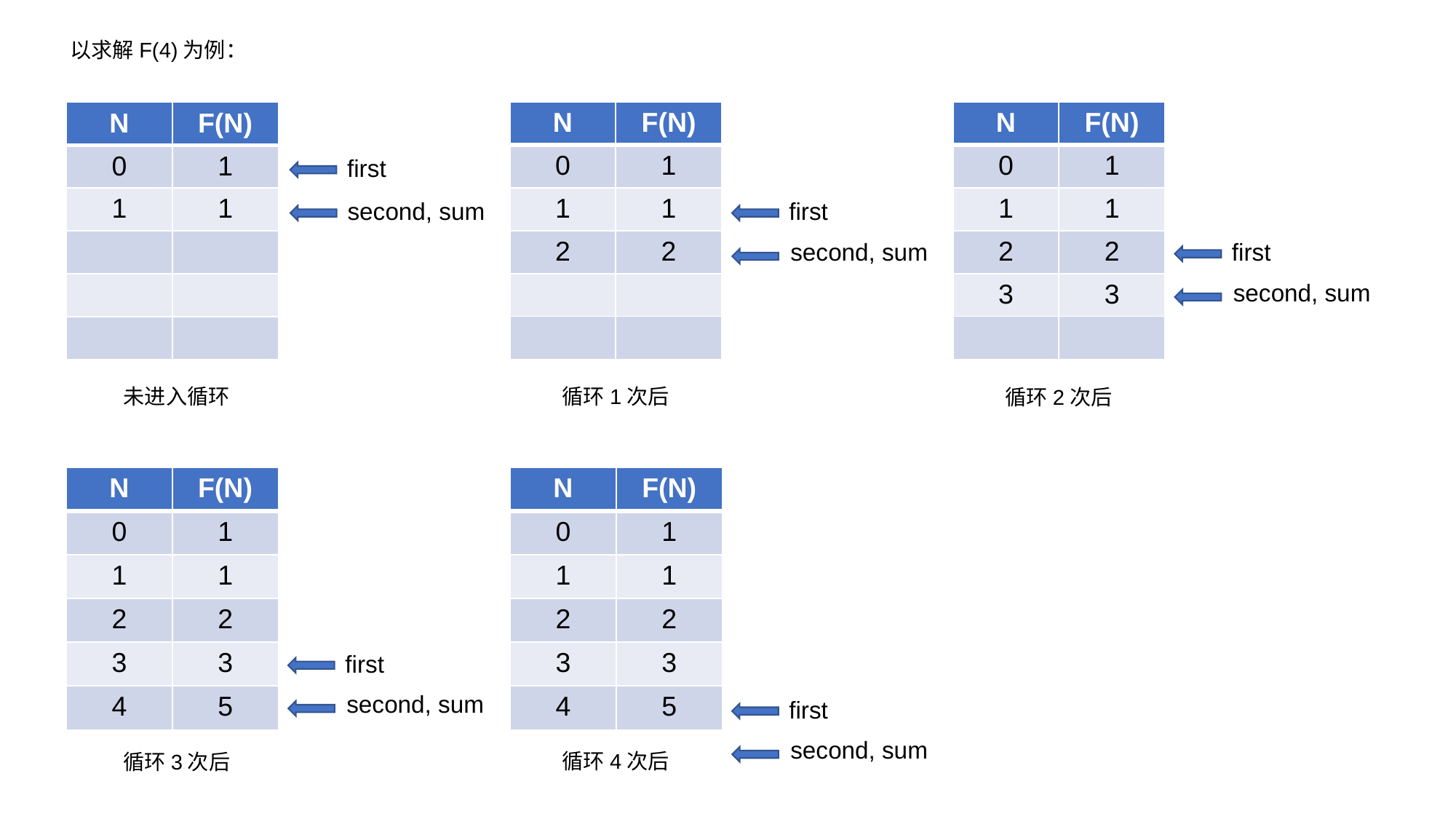

以求解F(4)为例：
| N | F(N) |
| --- | --- |
| 0 | 1 |
| 1 | 1 |
| 2 | 2 |
|  |  |
|  |  |
| N | F(N) |
| --- | --- |
| 0 | 1 |
| 1 | 1 |
| 2 | 2 |
| 3 | 3 |
|  |  |
| N | F(N) |
| --- | --- |
| 0 | 1 |
| 1 | 1 |
|  |  |
|  |  |
|  |  |
first

second, sum
first

second, sum
first

second, sum

循环1次后
未进入循环
循环2次后
| N | F(N) |
| --- | --- |
| 0 | 1 |
| 1 | 1 |
| 2 | 2 |
| 3 | 3 |
| 4 | 5 |
| N | F(N) |
| --- | --- |
| 0 | 1 |
| 1 | 1 |
| 2 | 2 |
| 3 | 3 |
| 4 | 5 |
first

second, sum
first

second, sum
循环4次后
循环3次后